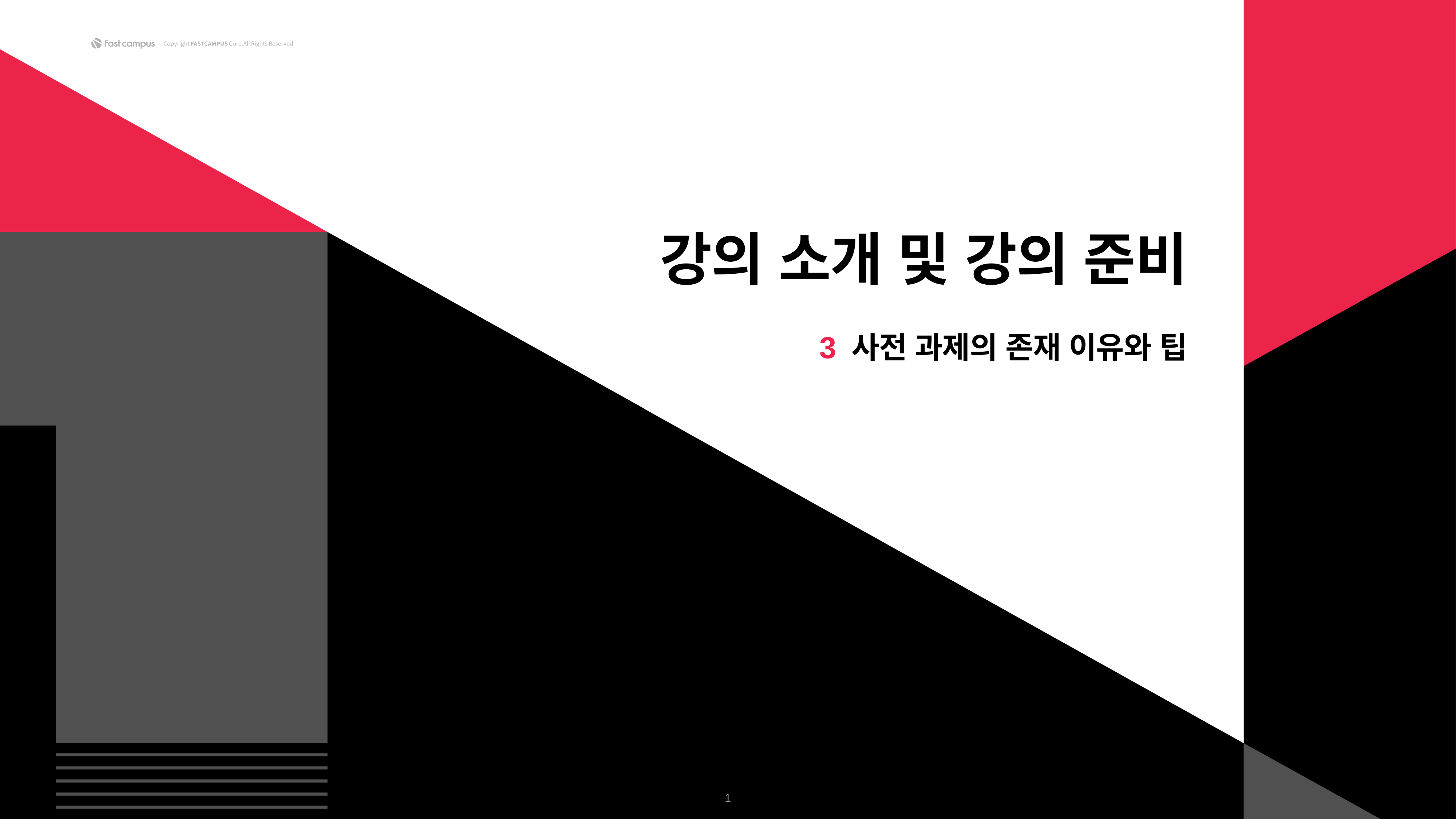

강의 소개 및 강의 준비

3 사전 과제의 존재 이유와 팁
1